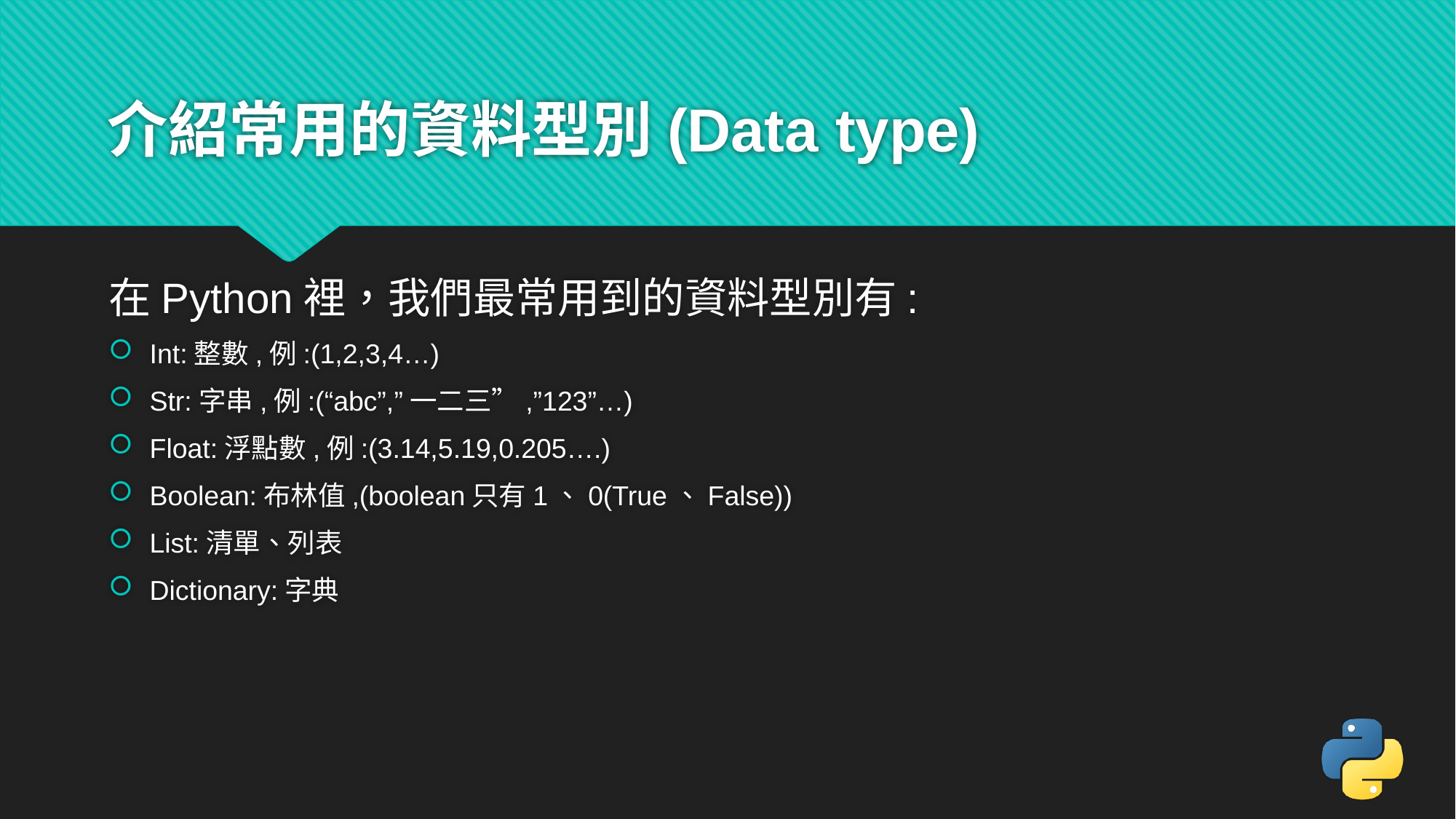

# 介紹常用的資料型別(Data type)
在Python裡，我們最常用到的資料型別有:
Int:整數,例:(1,2,3,4…)
Str:字串,例:(“abc”,”一二三”,”123”…)
Float:浮點數,例:(3.14,5.19,0.205….)
Boolean:布林值,(boolean只有1、0(True、False))
List:清單、列表
Dictionary:字典